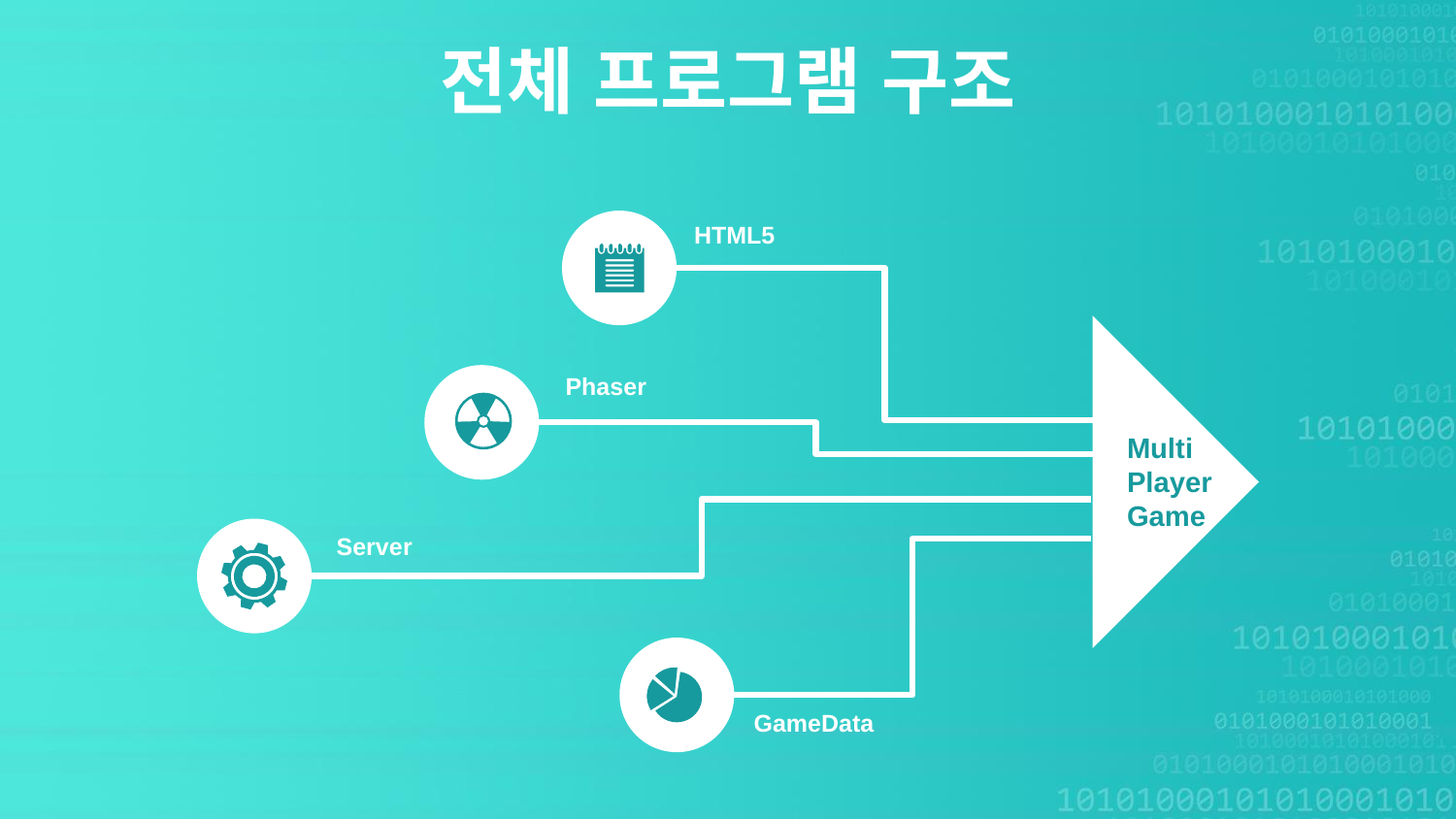

전체 프로그램 구조

HTML5

Phaser

Multi
Player
Game

Server

GameData